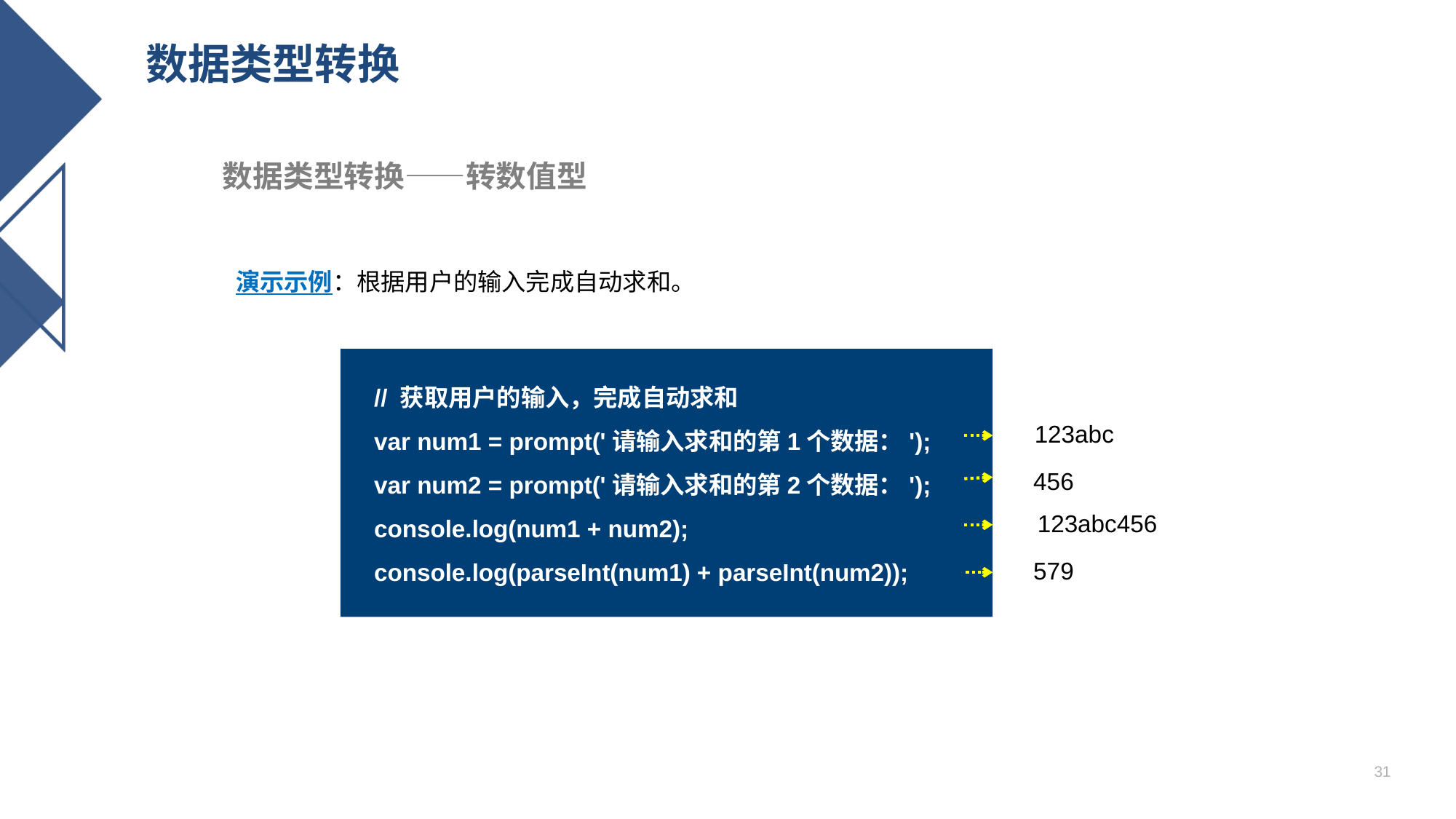

# 数据类型转换
数据类型转换——转数值型
演示示例：根据用户的输入完成自动求和。

// 获取用户的输入，完成自动求和
var num1 = prompt('请输入求和的第1个数据：');
var num2 = prompt('请输入求和的第2个数据：');
console.log(num1 + num2);
console.log(parseInt(num1) + parseInt(num2));
123abc
456
123abc456
579
31